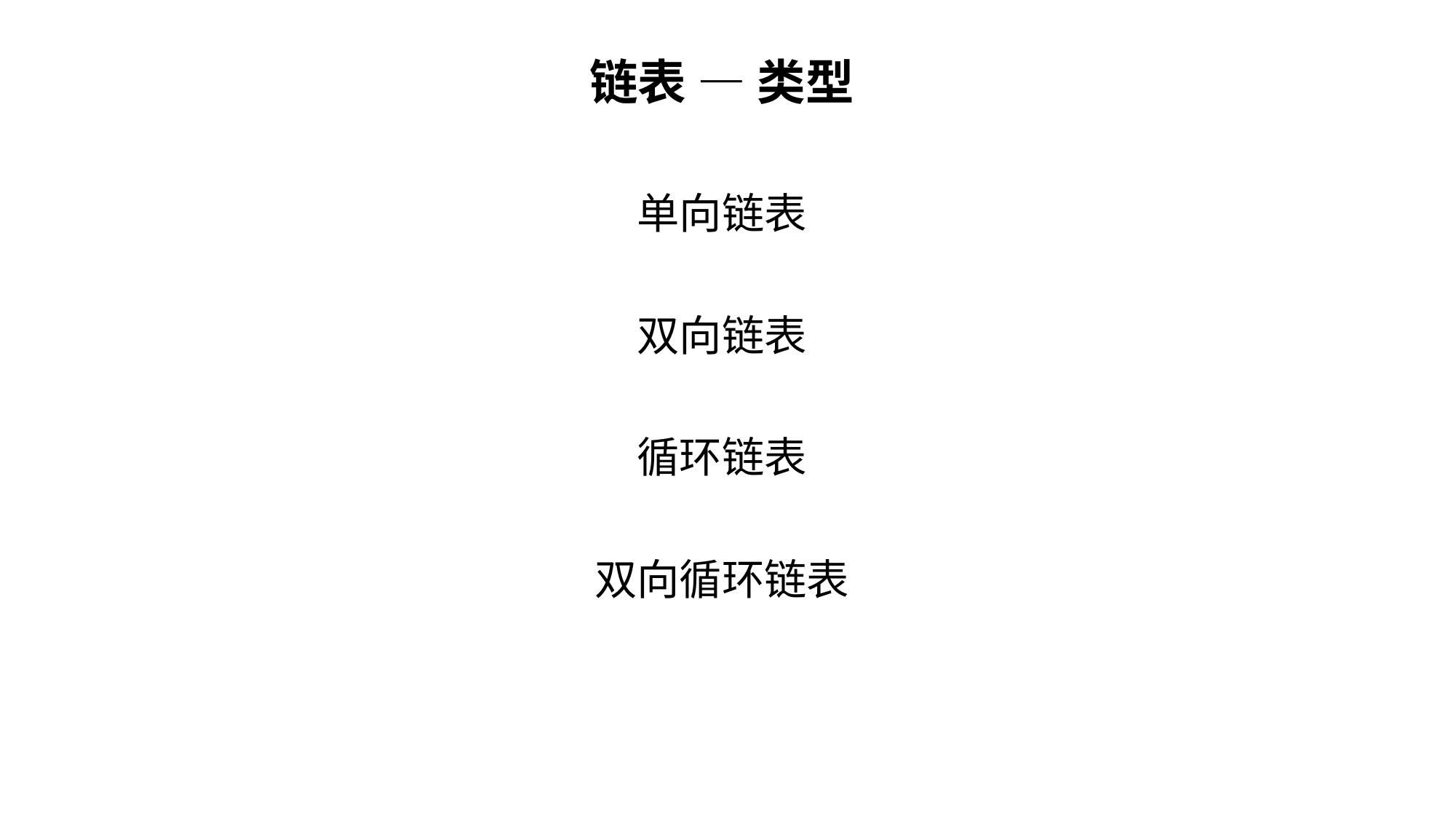

链表 — 类型
单向链表

双向链表

循环链表

双向循环链表